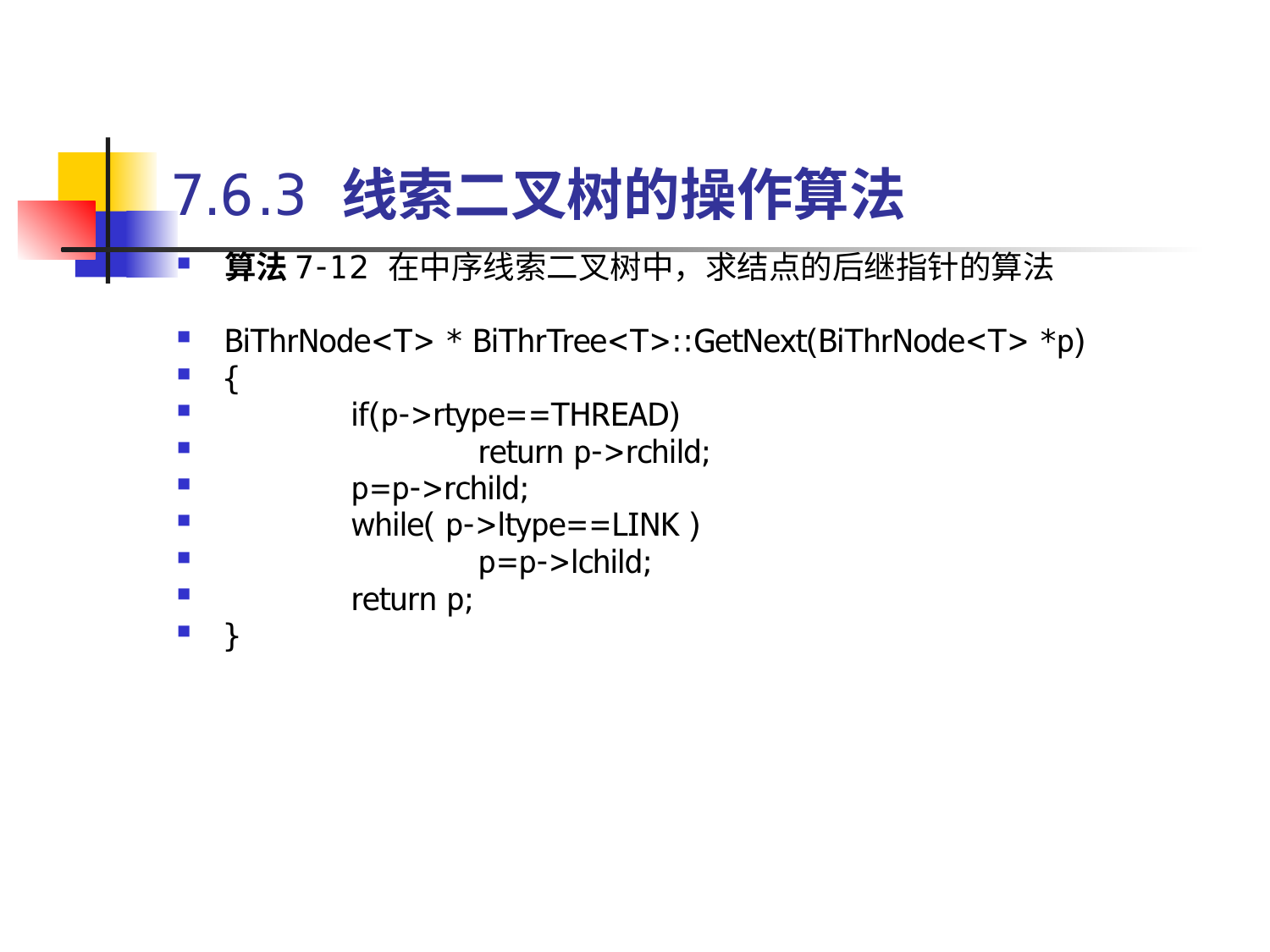

# 7.6.3 线索二叉树的操作算法
算法7-12 在中序线索二叉树中，求结点的后继指针的算法

BiThrNode<T> * BiThrTree<T>::GetNext(BiThrNode<T> *p)
{
	if(p->rtype==THREAD)
		return p->rchild;
	p=p->rchild;
	while( p->ltype==LINK )
		p=p->lchild;
	return p;
}